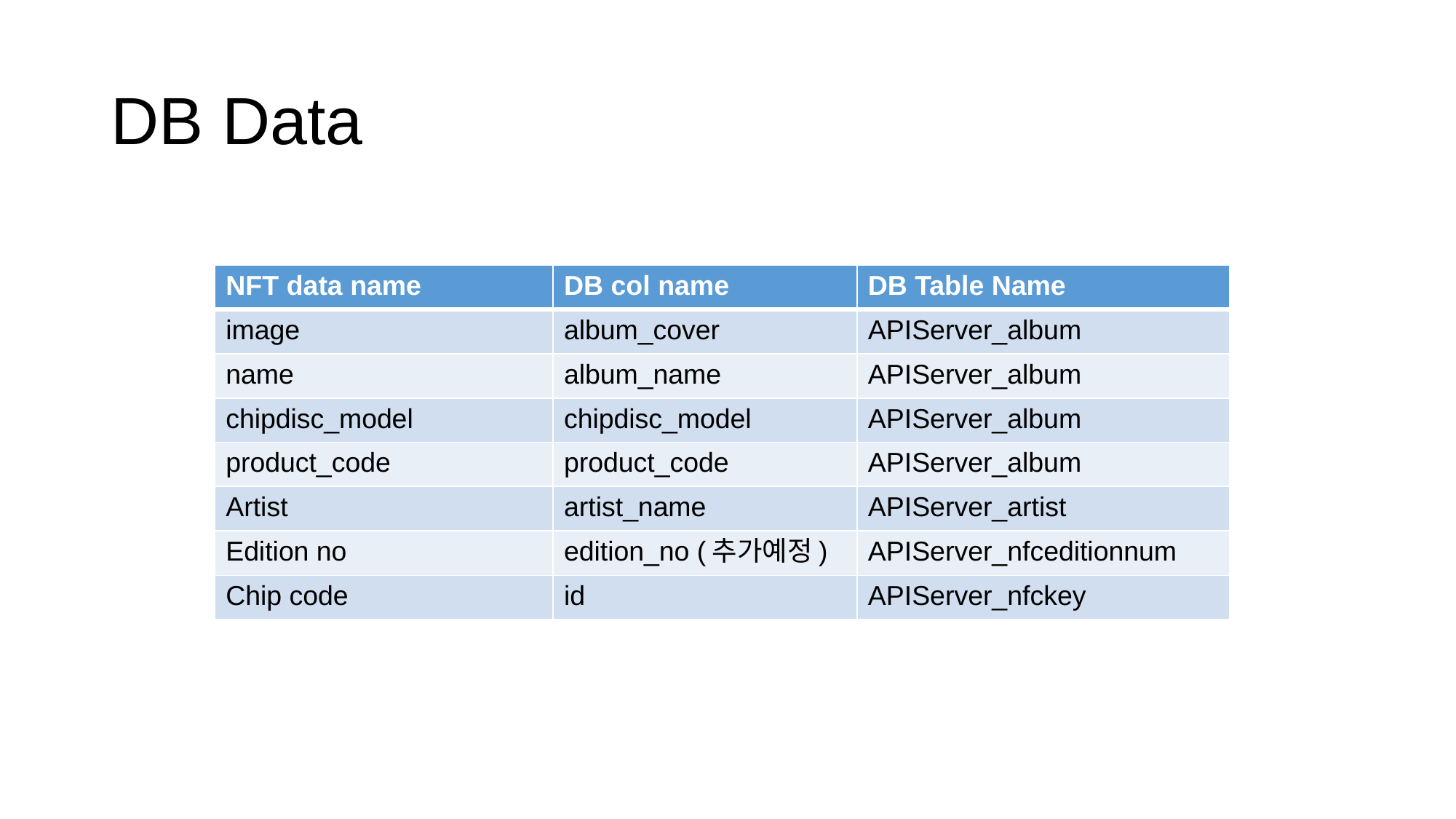

# DB Data
| NFT data name | DB col name | DB Table Name |
| --- | --- | --- |
| image | album\_cover | APIServer\_album |
| name | album\_name | APIServer\_album |
| chipdisc\_model | chipdisc\_model | APIServer\_album |
| product\_code | product\_code | APIServer\_album |
| Artist | artist\_name | APIServer\_artist |
| Edition no | edition\_no (추가예정) | APIServer\_nfceditionnum |
| Chip code | id | APIServer\_nfckey |